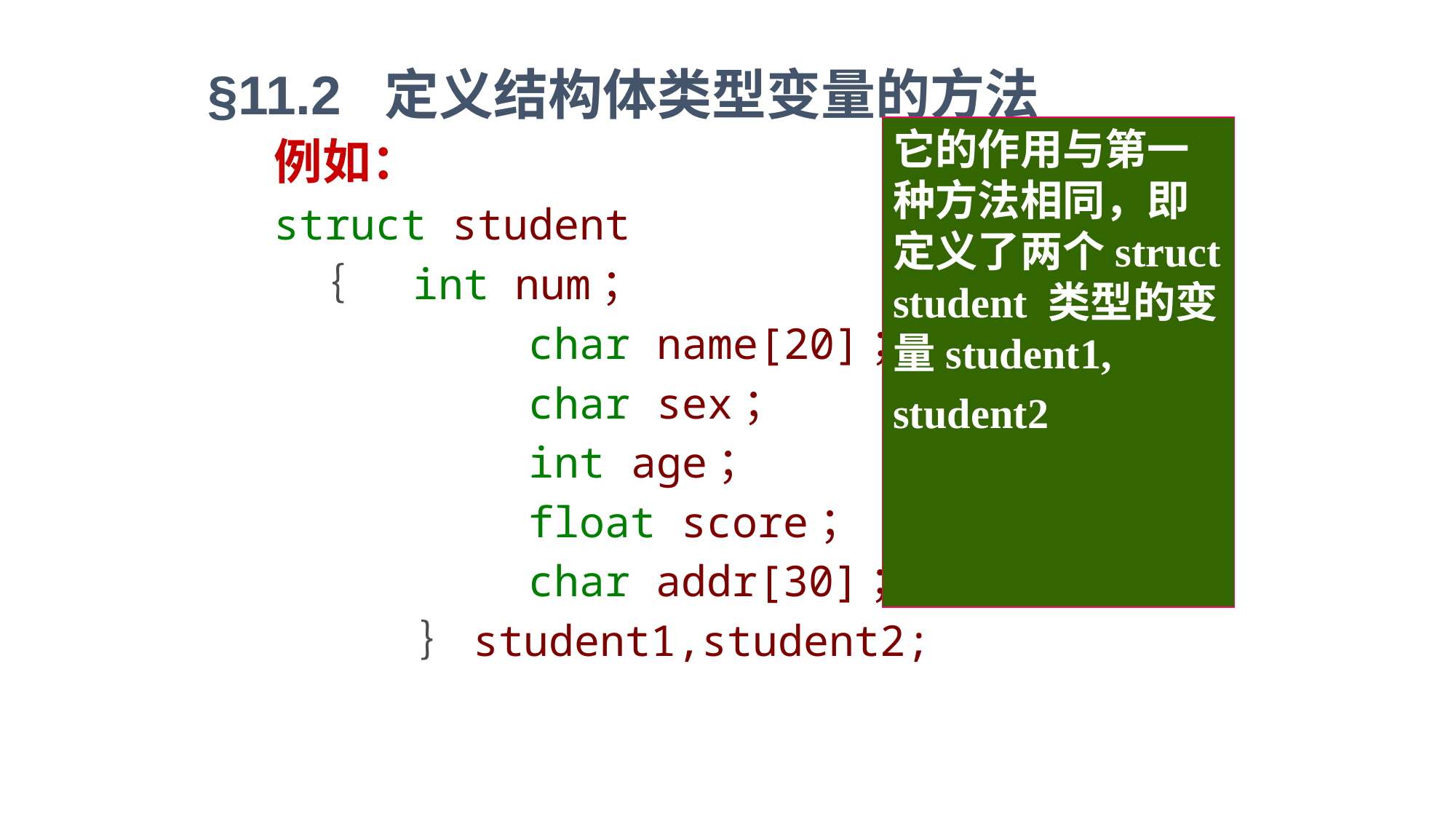

§11.2  定义结构体类型变量的方法
它的作用与第一种方法相同，即定义了两个struct student 类型的变量student1,
student2
例如：
struct student
  ｛      int num；
          char name[20]；
          char sex；
          int age；
          float score；
          char addr[30]；
　　　  ｝student1,student2;